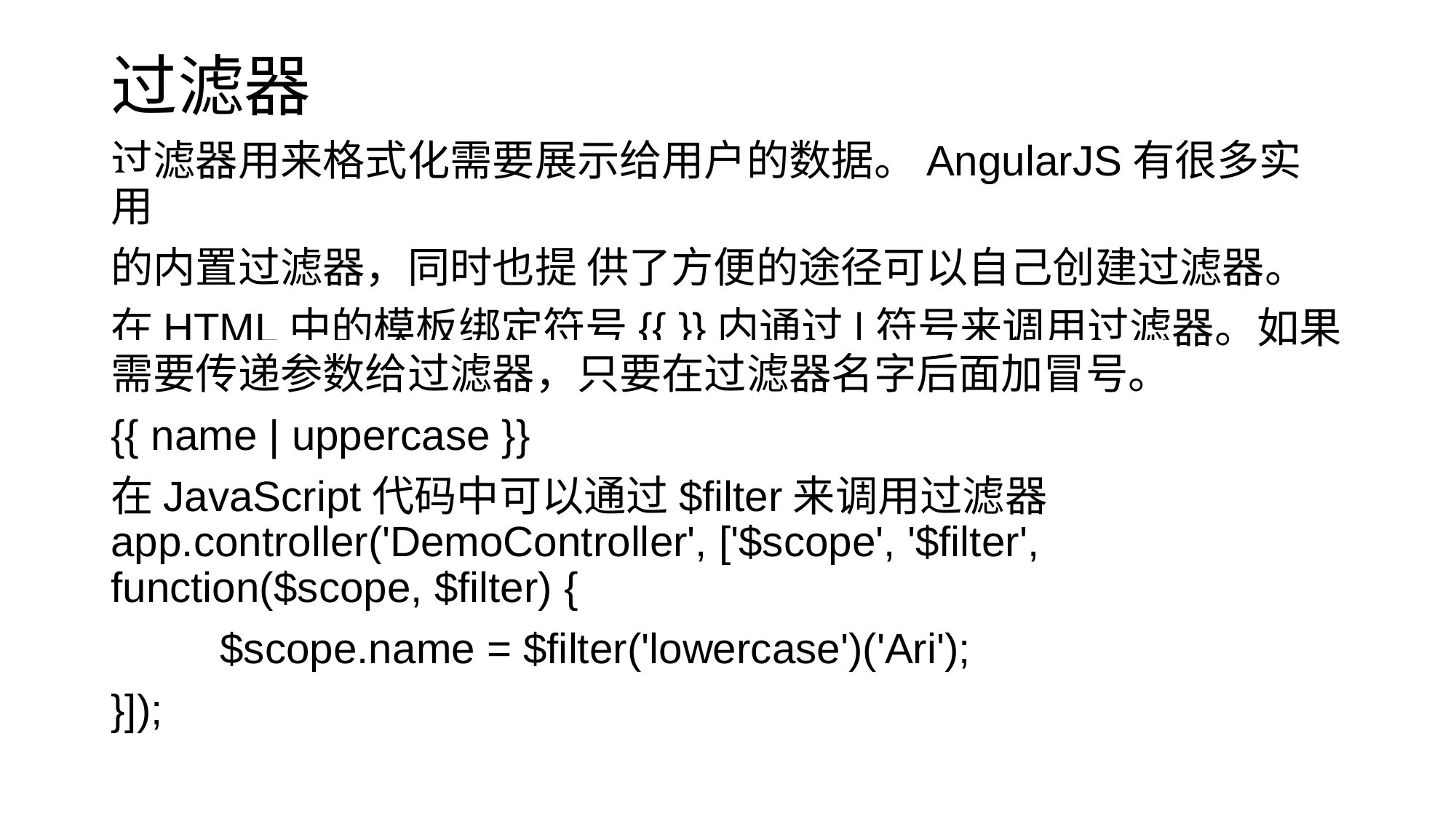

# 过滤器
过滤器用来格式化需要展示给用户的数据。AngularJS有很多实用
的内置过滤器，同时也提 供了方便的途径可以自己创建过滤器。
在HTML中的模板绑定符号{{ }}内通过|符号来调用过滤器。如果需要传递参数给过滤器，只要在过滤器名字后面加冒号。
{{ name | uppercase }}
在JavaScript代码中可以通过$filter来调用过滤器app.controller('DemoController', ['$scope', '$filter',	function($scope, $filter) {
	$scope.name = $filter('lowercase')('Ari');
}]);